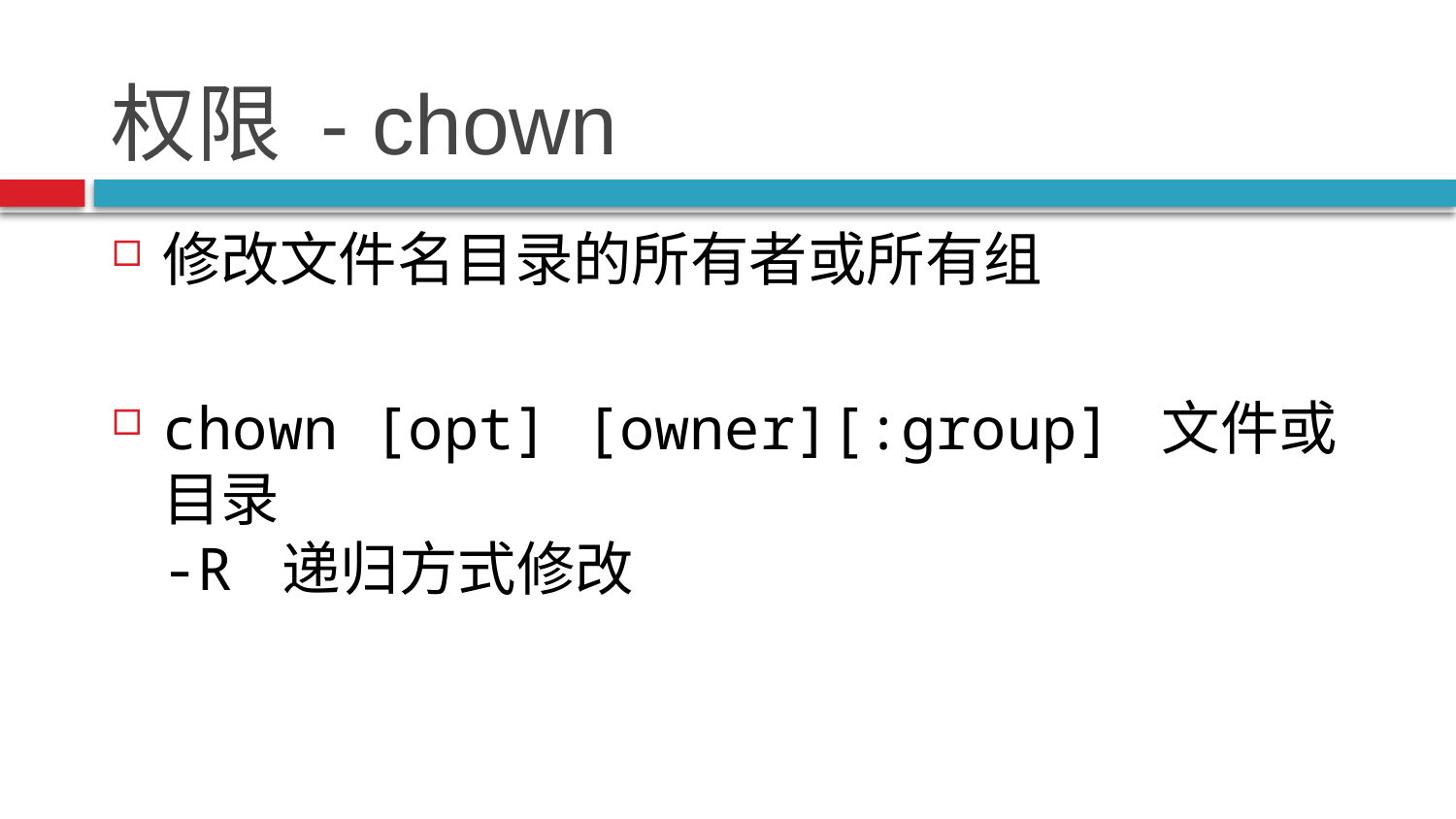

# 权限 - chown
修改文件名目录的所有者或所有组

chown [opt] [owner][:group] 文件或目录
-R 递归方式修改